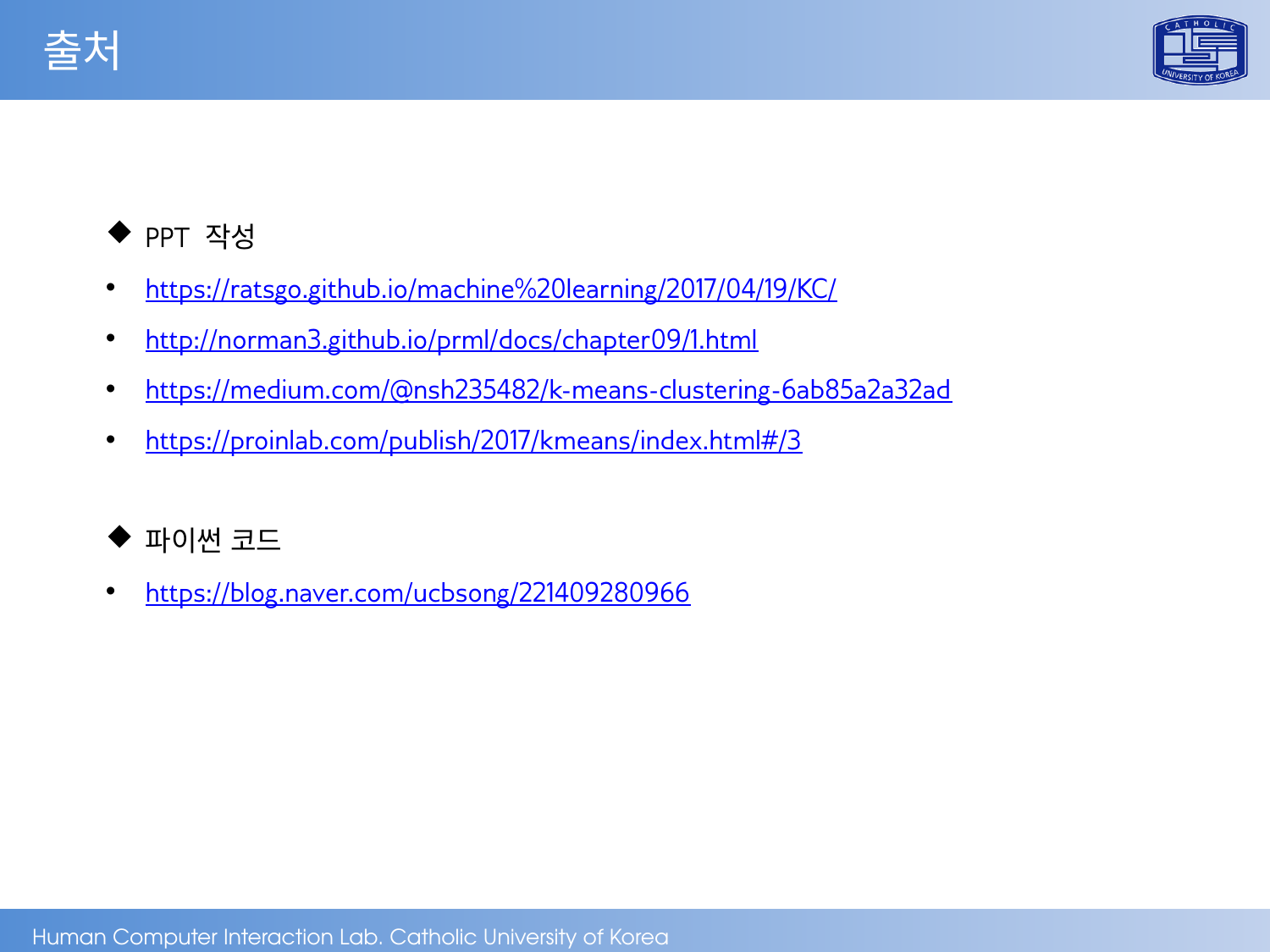

출처
PPT 작성
https://ratsgo.github.io/machine%20learning/2017/04/19/KC/
http://norman3.github.io/prml/docs/chapter09/1.html
https://medium.com/@nsh235482/k-means-clustering-6ab85a2a32ad
https://proinlab.com/publish/2017/kmeans/index.html#/3

파이썬 코드
https://blog.naver.com/ucbsong/221409280966